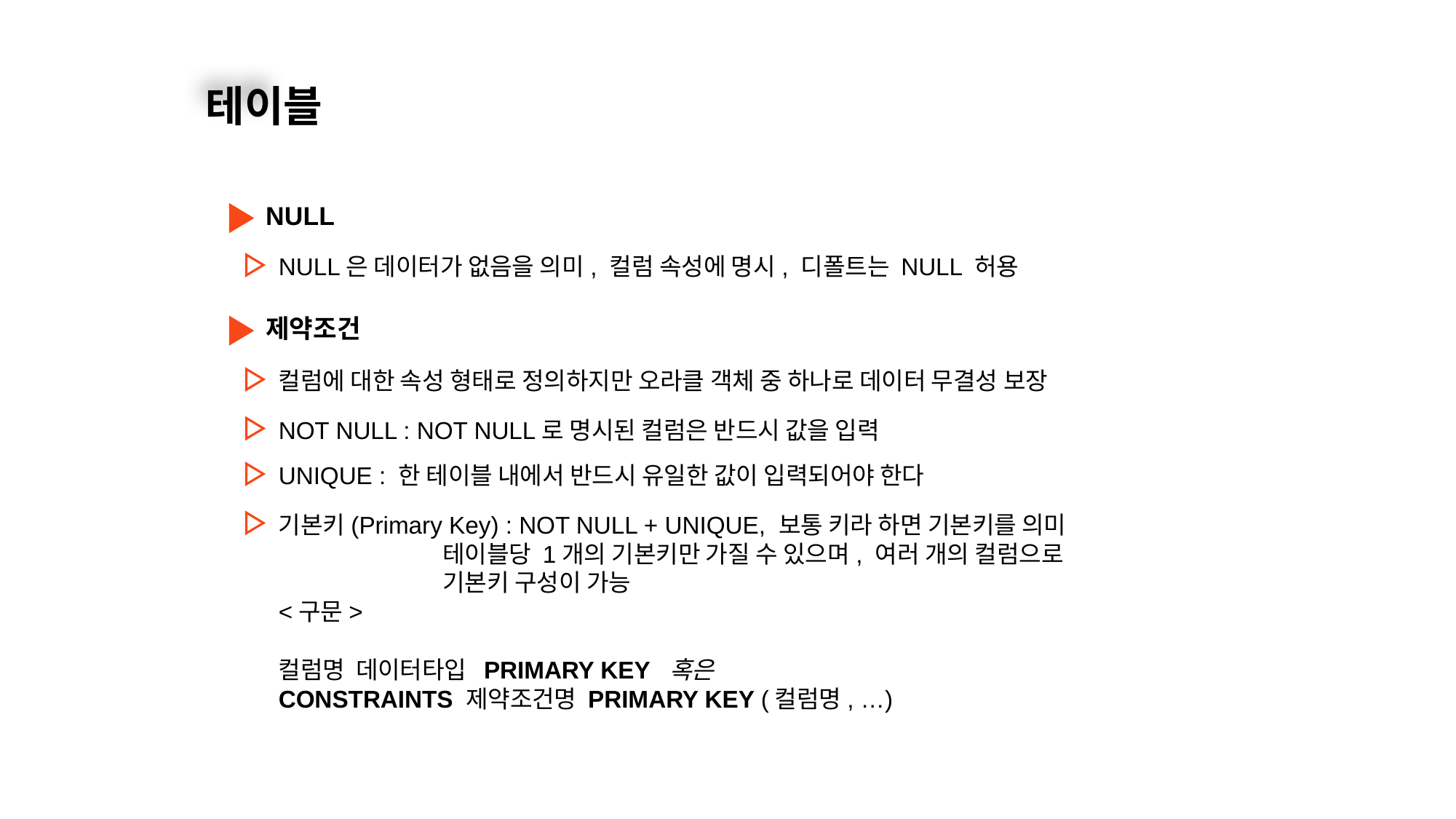

테이블

NULL

NULL은 데이터가 없음을 의미, 컬럼 속성에 명시, 디폴트는 NULL 허용

제약조건

컬럼에 대한 속성 형태로 정의하지만 오라클 객체 중 하나로 데이터 무결성 보장

NOT NULL : NOT NULL로 명시된 컬럼은 반드시 값을 입력

UNIQUE : 한 테이블 내에서 반드시 유일한 값이 입력되어야 한다

기본키(Primary Key) : NOT NULL + UNIQUE, 보통 키라 하면 기본키를 의미
                             테이블당 1개의 기본키만 가질 수 있으며, 여러 개의 컬럼으로
                             기본키 구성이 가능
<구문>

컬럼명  데이터타입  PRIMARY KEY  혹은
CONSTRAINTS 제약조건명 PRIMARY KEY (컬럼명, …)